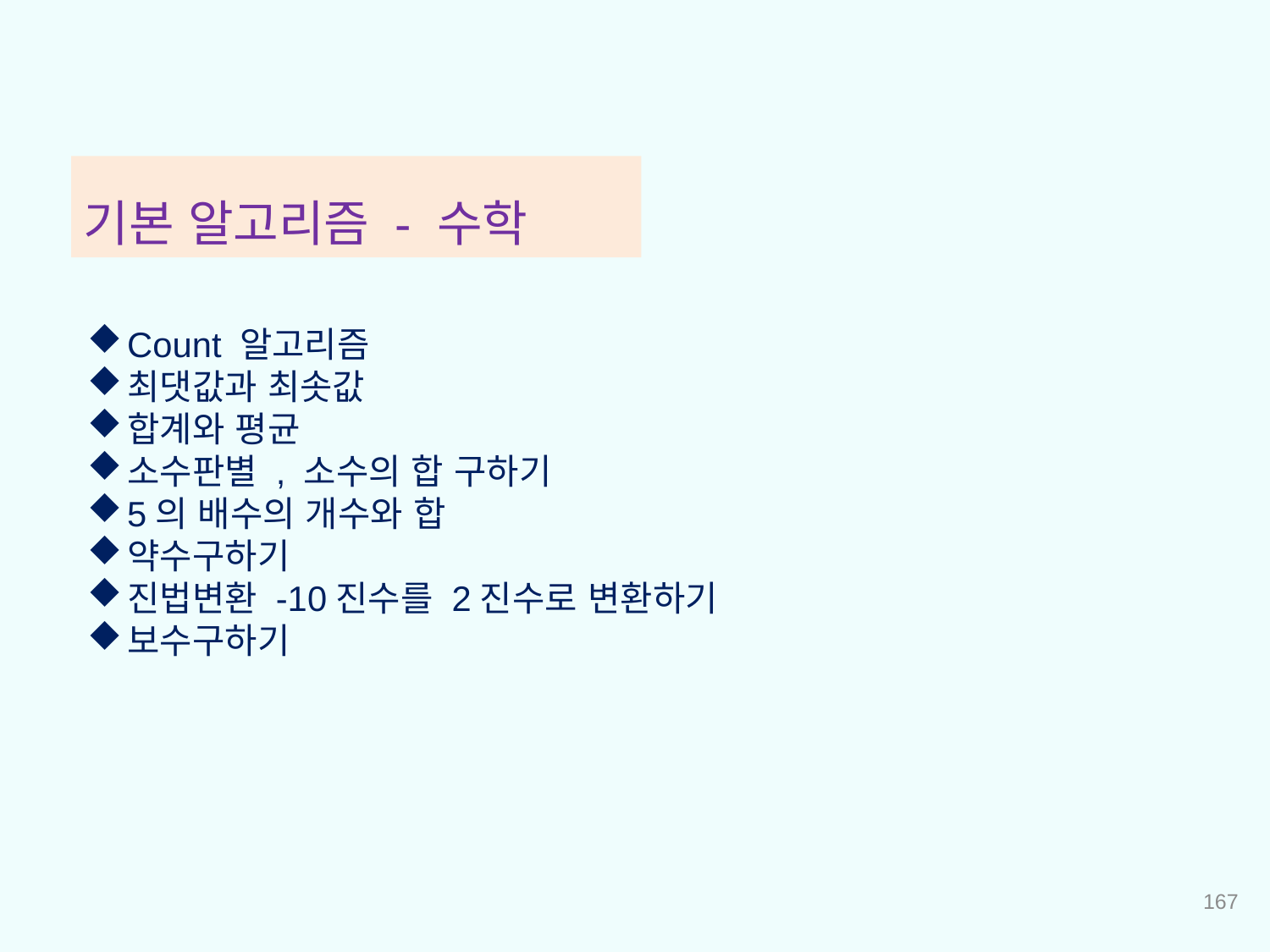

기본 알고리즘 - 수학
Count 알고리즘
최댓값과 최솟값
합계와 평균
소수판별 , 소수의 합 구하기
5의 배수의 개수와 합
약수구하기
진법변환 -10진수를 2진수로 변환하기
보수구하기
167